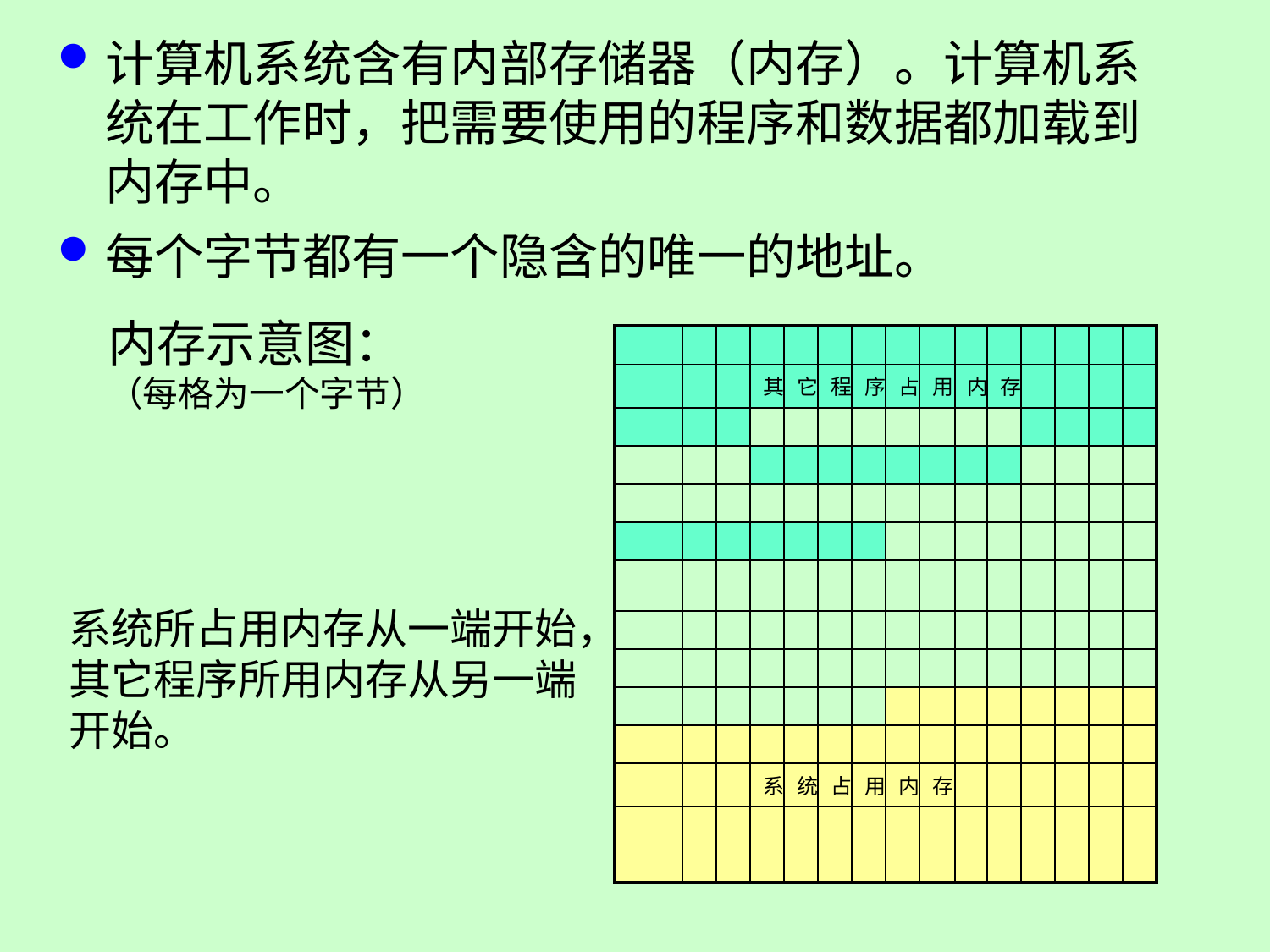

计算机系统含有内部存储器（内存）。计算机系统在工作时，把需要使用的程序和数据都加载到内存中。
每个字节都有一个隐含的唯一的地址。
内存示意图：
（每格为一个字节）
|  |  |  |  |  |  |  |  |  |  |  |  |  |  |  |  |
| --- | --- | --- | --- | --- | --- | --- | --- | --- | --- | --- | --- | --- | --- | --- | --- |
|  |  |  |  | 其 | 它 | 程 | 序 | 占 | 用 | 内 | 存 |  |  |  |  |
|  |  |  |  |  |  |  |  |  |  |  |  |  |  |  |  |
|  |  |  |  |  |  |  |  |  |  |  |  |  |  |  |  |
|  |  |  |  |  |  |  |  |  |  |  |  |  |  |  |  |
|  |  |  |  |  |  |  |  |  |  |  |  |  |  |  |  |
|  |  |  |  |  |  |  |  |  |  |  |  |  |  |  |  |
|  |  |  |  |  |  |  |  |  |  |  |  |  |  |  |  |
|  |  |  |  |  |  |  |  |  |  |  |  |  |  |  |  |
|  |  |  |  |  |  |  |  |  |  |  |  |  |  |  |  |
|  |  |  |  |  |  |  |  |  |  |  |  |  |  |  |  |
|  |  |  |  | 系 | 统 | 占 | 用 | 内 | 存 |  |  |  |  |  |  |
|  |  |  |  |  |  |  |  |  |  |  |  |  |  |  |  |
|  |  |  |  |  |  |  |  |  |  |  |  |  |  |  |  |
系统所占用内存从一端开始，其它程序所用内存从另一端开始。